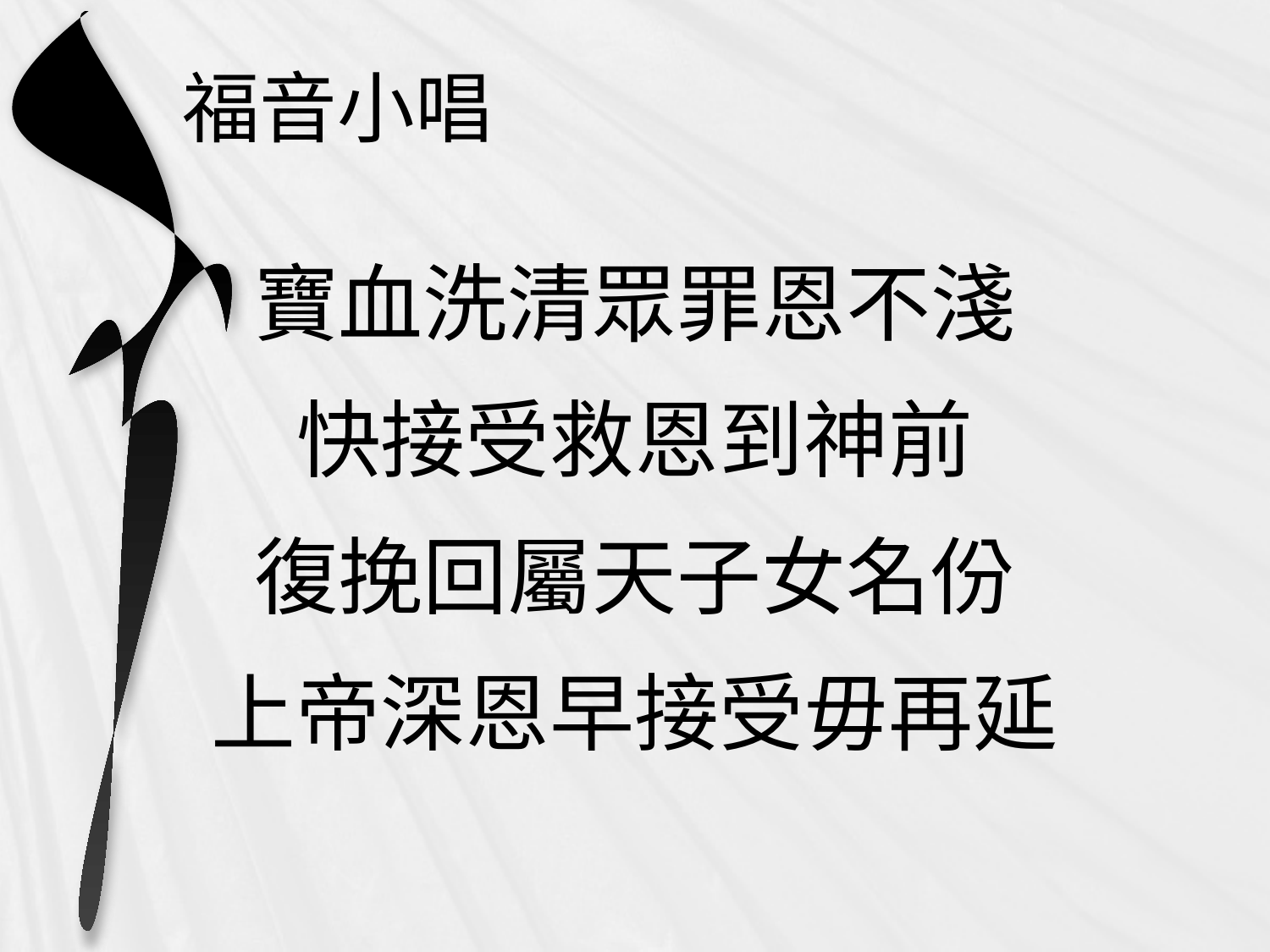

# 福音小唱
寶血洗清眾罪恩不淺
快接受救恩到神前
復挽回屬天子女名份
上帝深恩早接受毋再延